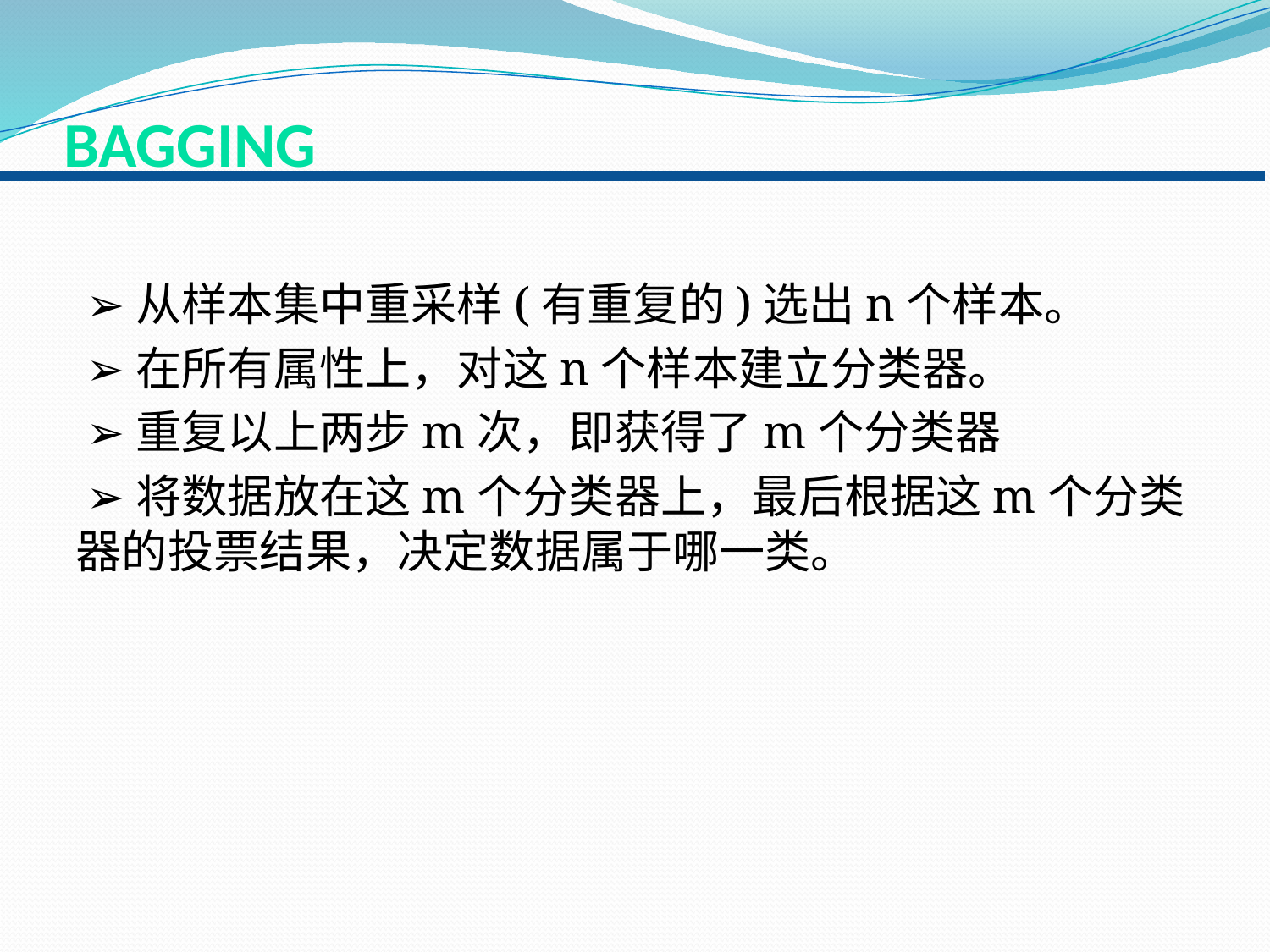

# Bagging
 ➢从样本集中重采样(有重复的)选出n个样本。
 ➢在所有属性上，对这n个样本建立分类器。
 ➢重复以上两步m次，即获得了m个分类器
 ➢将数据放在这m个分类器上，最后根据这m个分类器的投票结果，决定数据属于哪一类。